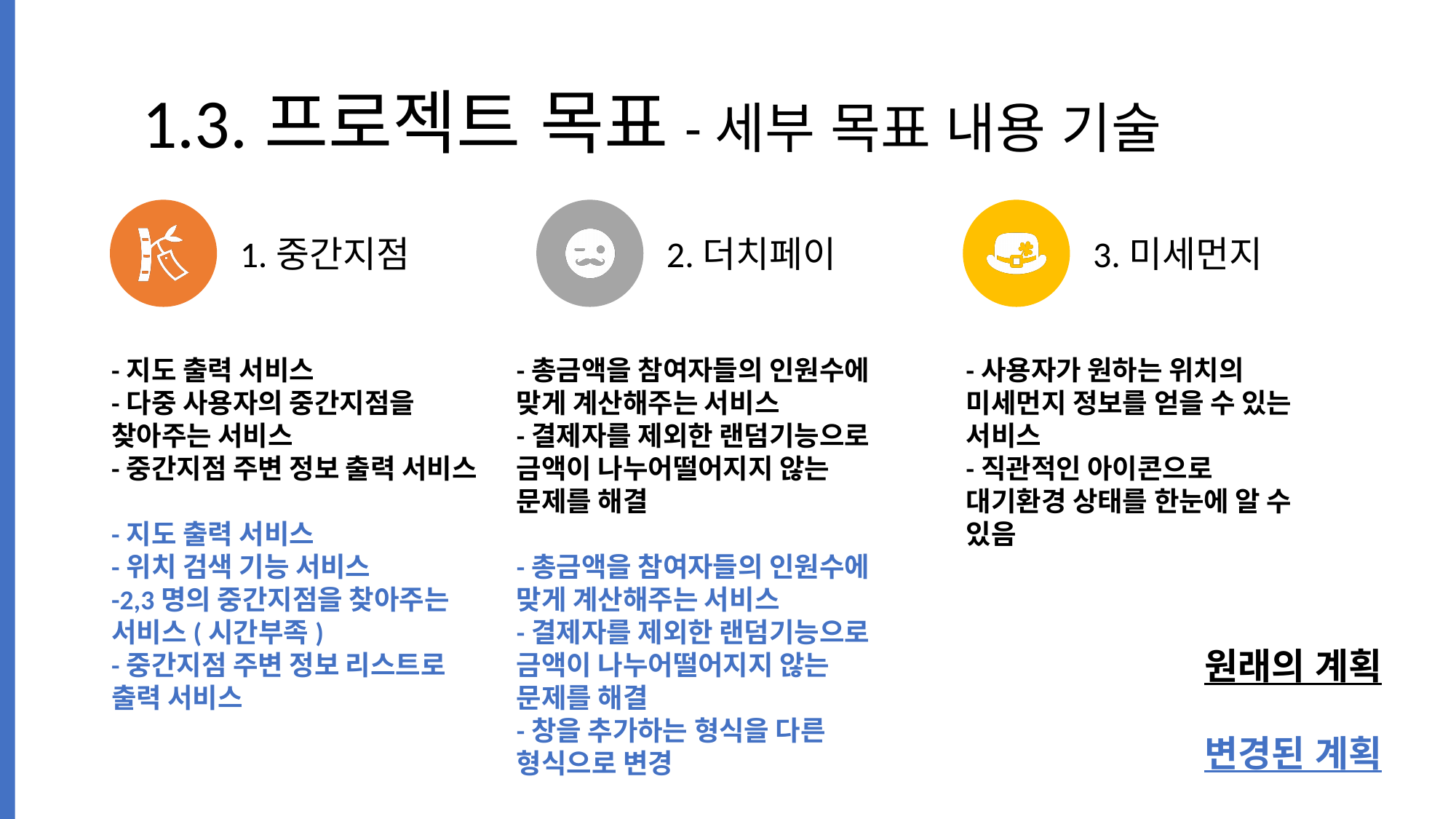

# 1.3.프로젝트 목표-세부 목표 내용 기술
1.중간지점
2.더치페이
3.미세먼지
-지도 출력 서비스
-다중 사용자의 중간지점을 찾아주는 서비스
-중간지점 주변 정보 출력 서비스

-지도 출력 서비스
-위치 검색 기능 서비스
-2,3명의 중간지점을 찾아주는 서비스(시간부족)
-중간지점 주변 정보 리스트로 출력 서비스
-총금액을 참여자들의 인원수에 맞게 계산해주는 서비스
-결제자를 제외한 랜덤기능으로 금액이 나누어떨어지지 않는 문제를 해결

-총금액을 참여자들의 인원수에 맞게 계산해주는 서비스
-결제자를 제외한 랜덤기능으로 금액이 나누어떨어지지 않는 문제를 해결
-창을 추가하는 형식을 다른 형식으로 변경
-사용자가 원하는 위치의 미세먼지 정보를 얻을 수 있는 서비스
-직관적인 아이콘으로 대기환경 상태를 한눈에 알 수 있음
원래의 계획

변경된 계획